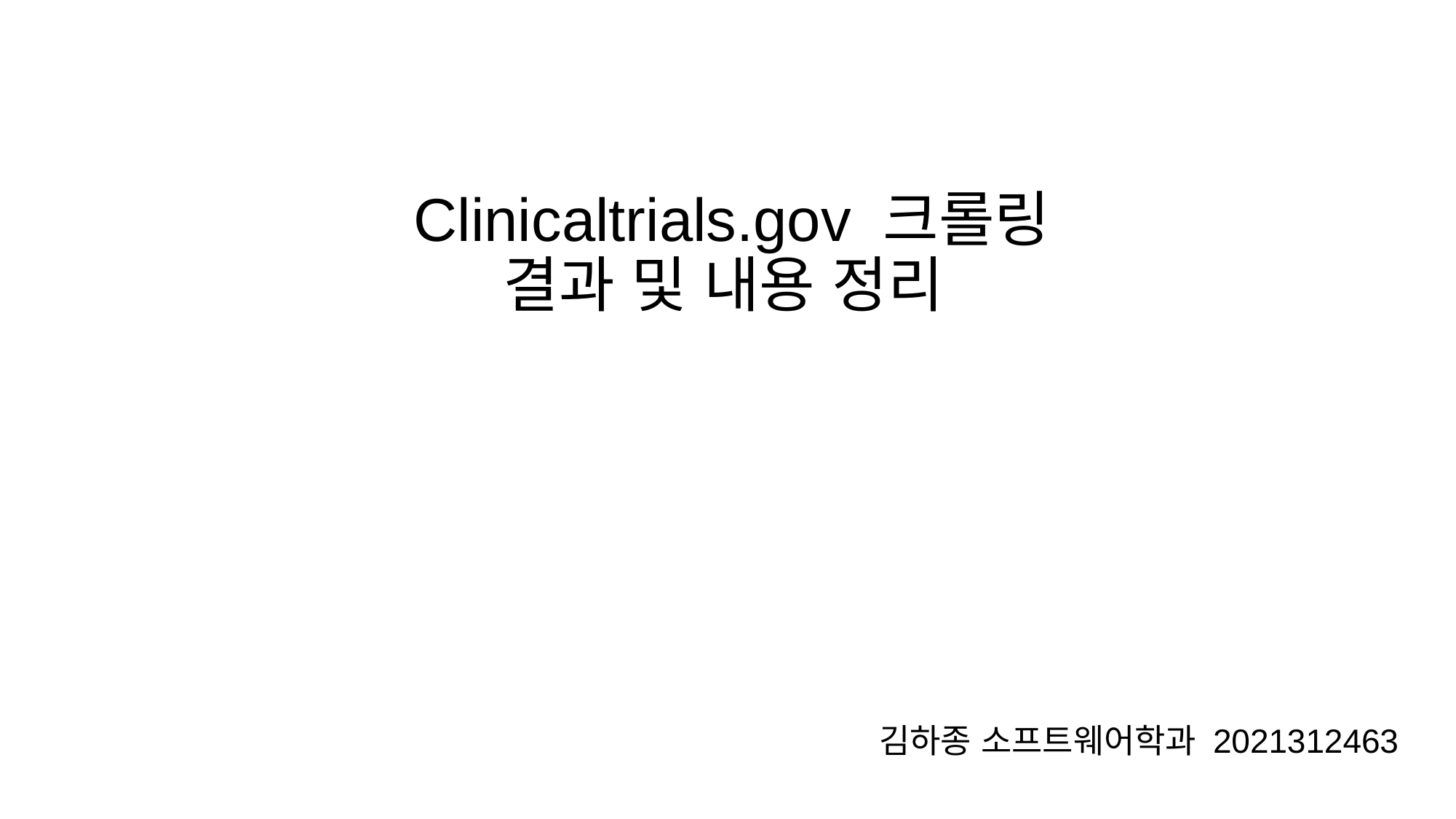

# Clinicaltrials.gov 크롤링 결과 및 내용 정리
김하종 소프트웨어학과 2021312463